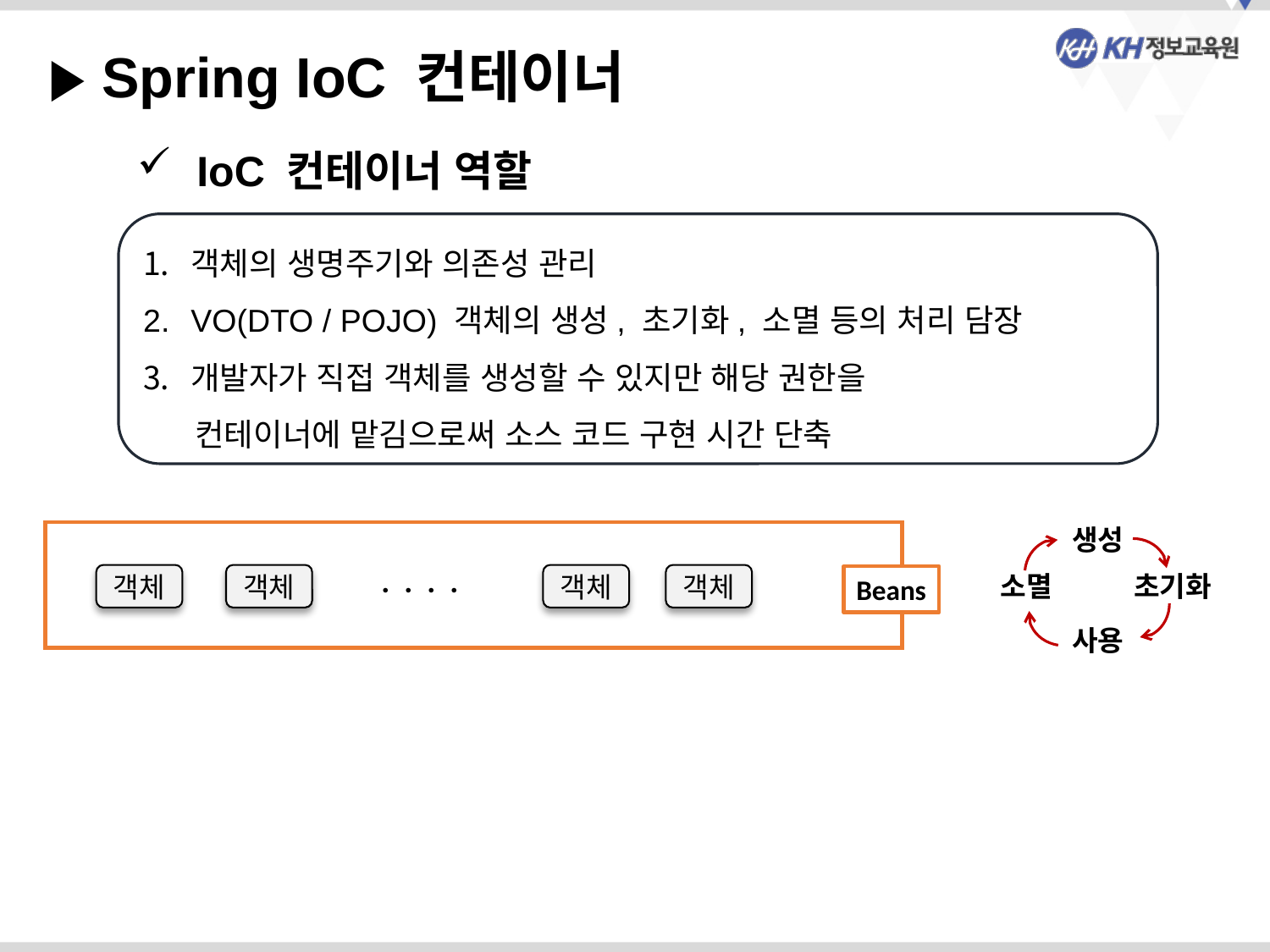

▶ Spring IoC 컨테이너
 IoC 컨테이너 역할
객체의 생명주기와 의존성 관리
VO(DTO / POJO) 객체의 생성, 초기화, 소멸 등의 처리 담장
개발자가 직접 객체를 생성할 수 있지만 해당 권한을
     컨테이너에 맡김으로써 소스 코드 구현 시간 단축
생성
소멸
초기화
사용

.  .  .  .
객체
객체
객체
객체
Beans